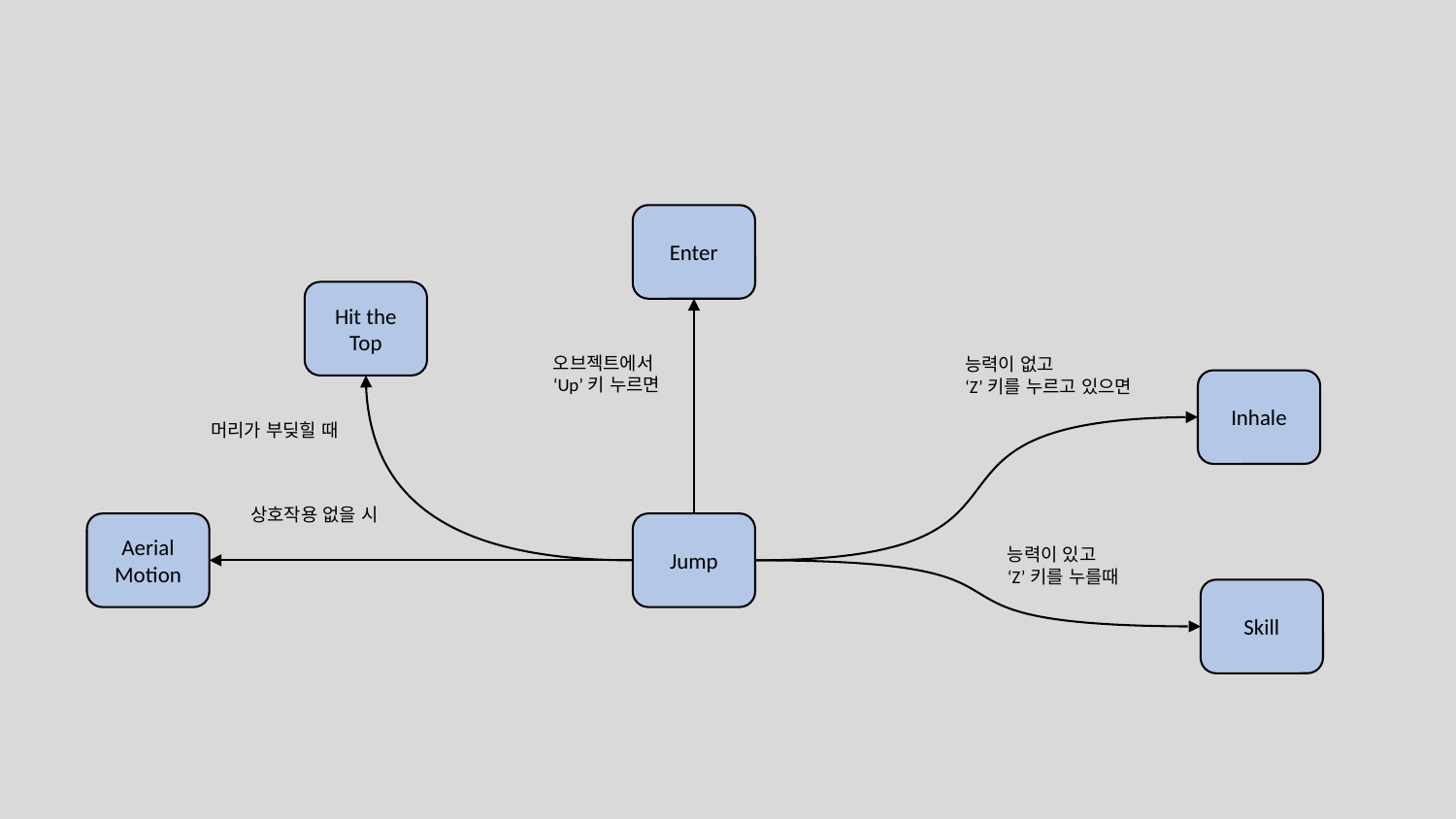

Enter
Hit the Top
오브젝트에서
‘Up’키 누르면
능력이 없고
‘Z’키를 누르고 있으면
Inhale
머리가 부딪힐 때
상호작용 없을 시
Aerial
Motion
Jump
능력이 있고
‘Z’키를 누를때
Skill